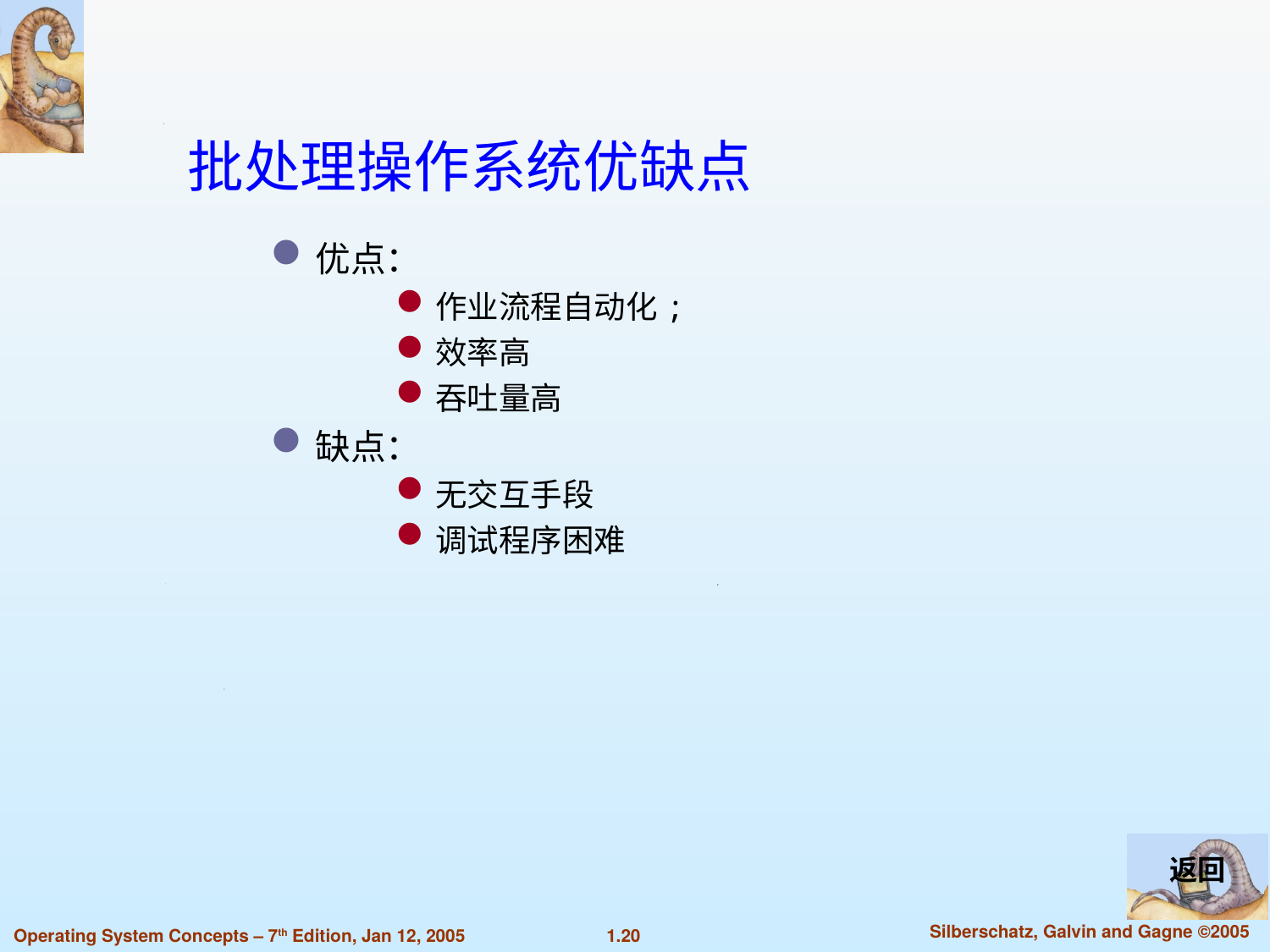

批处理操作系统优缺点
优点：
作业流程自动化;
效率高
吞吐量高
缺点：
无交互手段
调试程序困难

返回